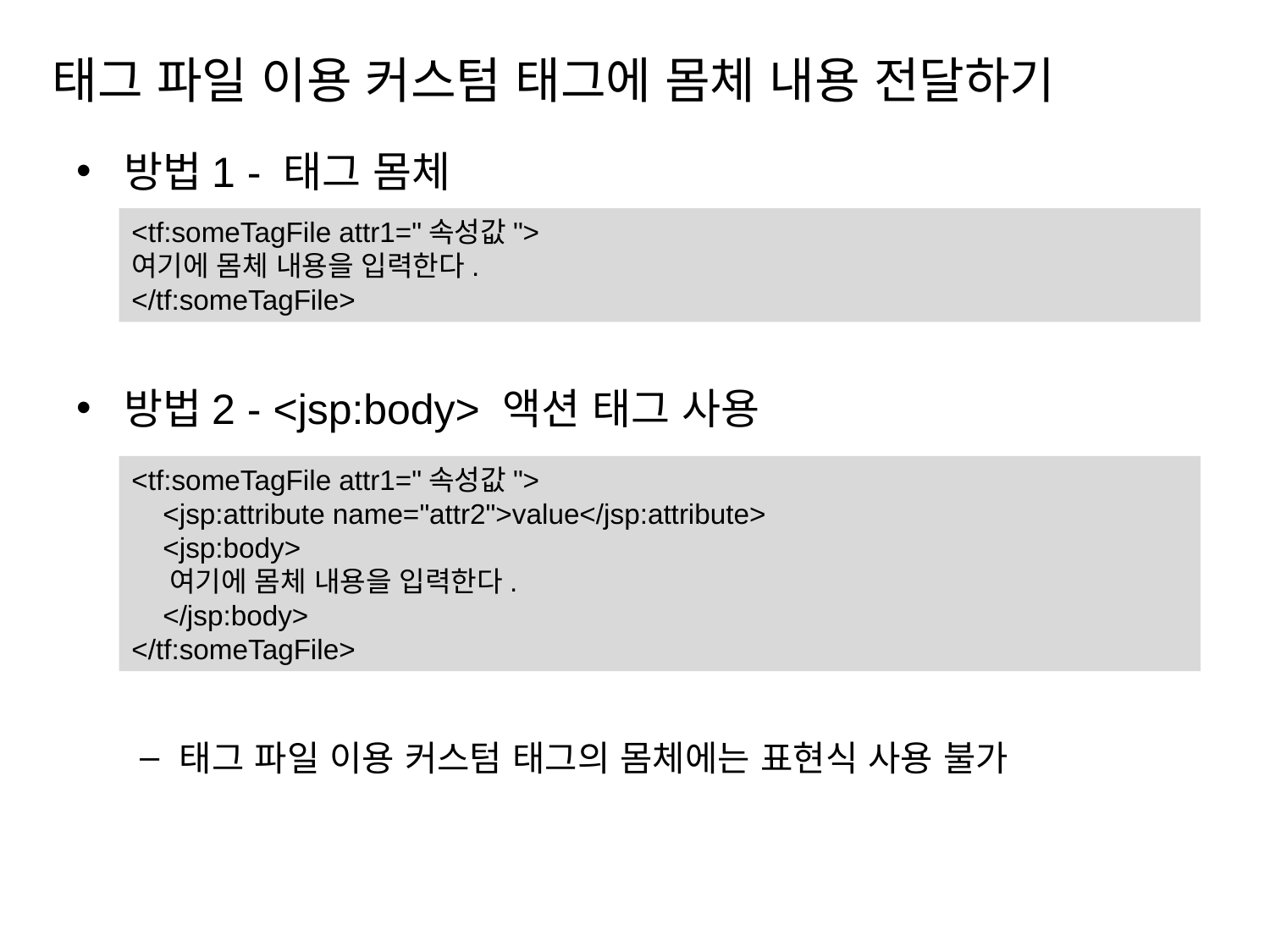

# 태그 파일 이용 커스텀 태그에 몸체 내용 전달하기
방법1 - 태그 몸체

방법2 - <jsp:body> 액션 태그 사용

태그 파일 이용 커스텀 태그의 몸체에는 표현식 사용 불가
<tf:someTagFile attr1="속성값">
여기에 몸체 내용을 입력한다.
</tf:someTagFile>
<tf:someTagFile attr1="속성값">
    <jsp:attribute name="attr2">value</jsp:attribute>
    <jsp:body>
    여기에 몸체 내용을 입력한다.
    </jsp:body>
</tf:someTagFile>